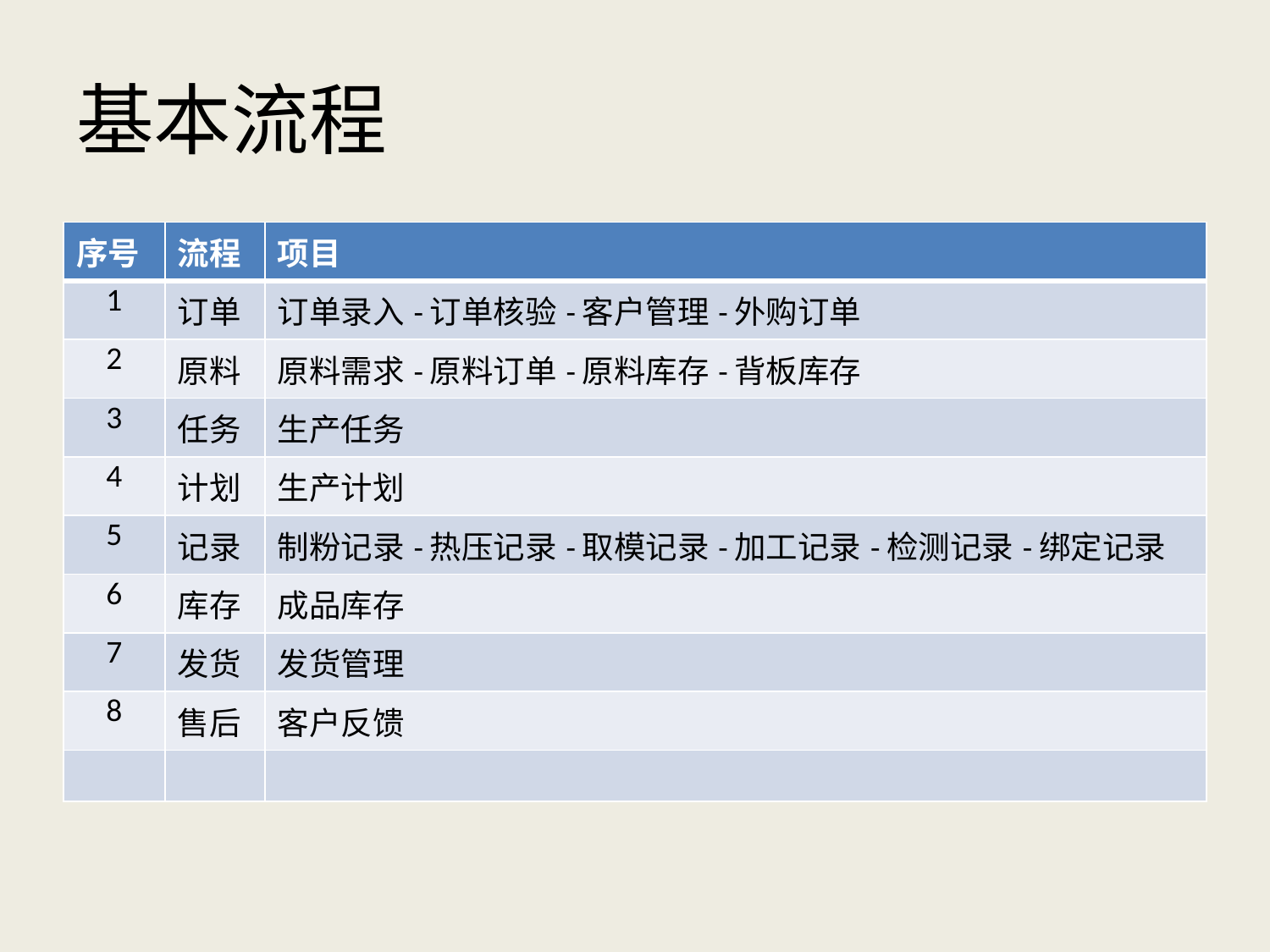

# 基本流程
| 序号 | 流程 | 项目 |
| --- | --- | --- |
| 1 | 订单 | 订单录入-订单核验-客户管理-外购订单 |
| 2 | 原料 | 原料需求-原料订单-原料库存-背板库存 |
| 3 | 任务 | 生产任务 |
| 4 | 计划 | 生产计划 |
| 5 | 记录 | 制粉记录-热压记录-取模记录-加工记录-检测记录-绑定记录 |
| 6 | 库存 | 成品库存 |
| 7 | 发货 | 发货管理 |
| 8 | 售后 | 客户反馈 |
|  |  |  |